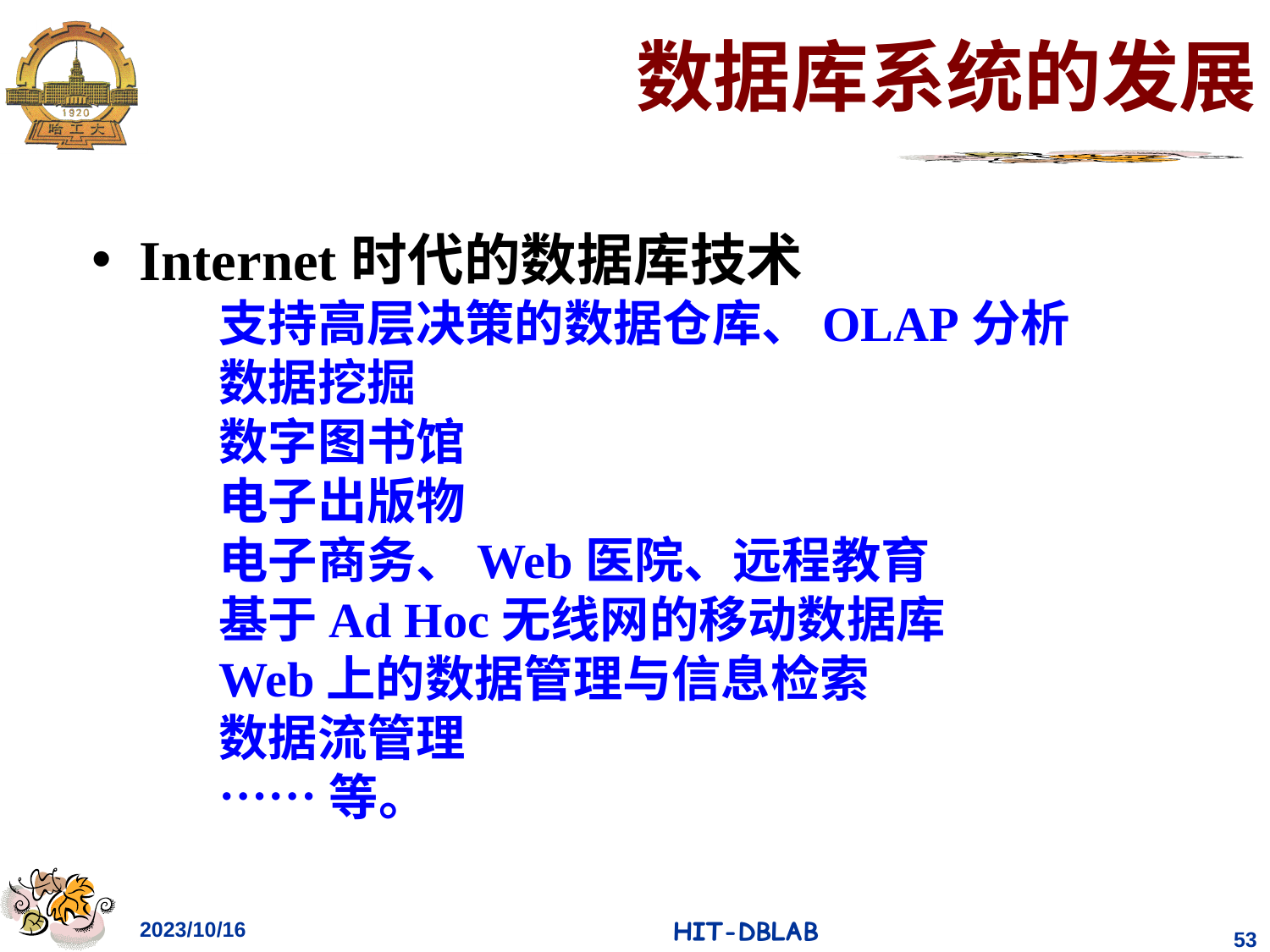

# 数据库系统的发展
Internet时代的数据库技术
支持高层决策的数据仓库、OLAP分析
数据挖掘
数字图书馆
电子出版物
电子商务、Web医院、远程教育
基于Ad Hoc无线网的移动数据库
Web上的数据管理与信息检索
数据流管理
……等。
2023/10/16
HIT-DBLAB
53